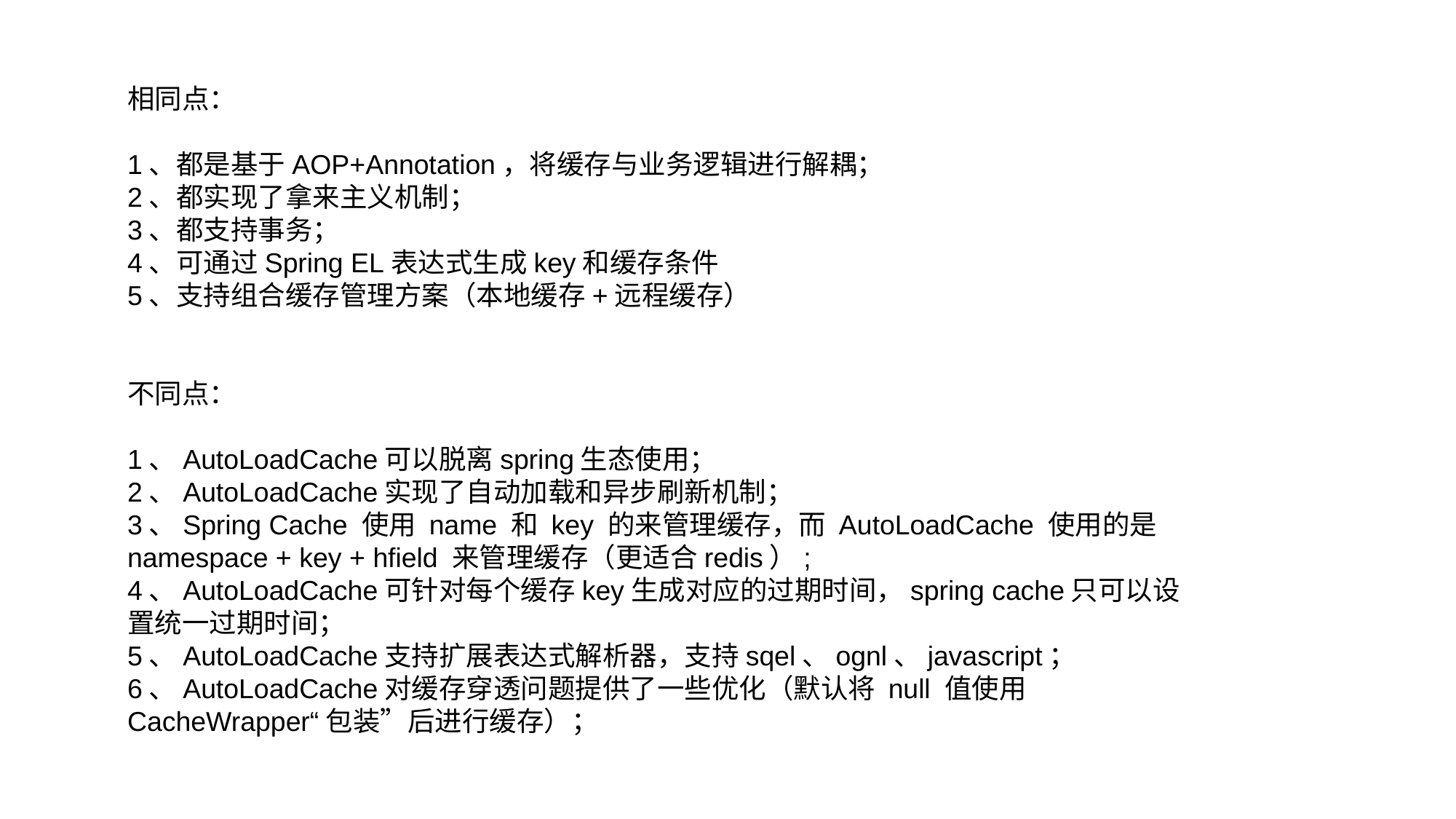

相同点：

1、都是基于AOP+Annotation，将缓存与业务逻辑进行解耦；
2、都实现了拿来主义机制；
3、都支持事务；
4、可通过Spring EL表达式生成key和缓存条件
5、支持组合缓存管理方案（本地缓存+远程缓存）

不同点：

1、AutoLoadCache可以脱离spring生态使用；
2、AutoLoadCache实现了自动加载和异步刷新机制；
3、Spring Cache 使用 name 和 key 的来管理缓存，而 AutoLoadCache 使用的是 namespace + key + hfield 来管理缓存（更适合redis）;
4、AutoLoadCache可针对每个缓存key生成对应的过期时间，spring cache只可以设置统一过期时间；
5、AutoLoadCache支持扩展表达式解析器，支持sqel、ognl、javascript；
6、AutoLoadCache对缓存穿透问题提供了一些优化（默认将 null 值使用 CacheWrapper“包装”后进行缓存）；